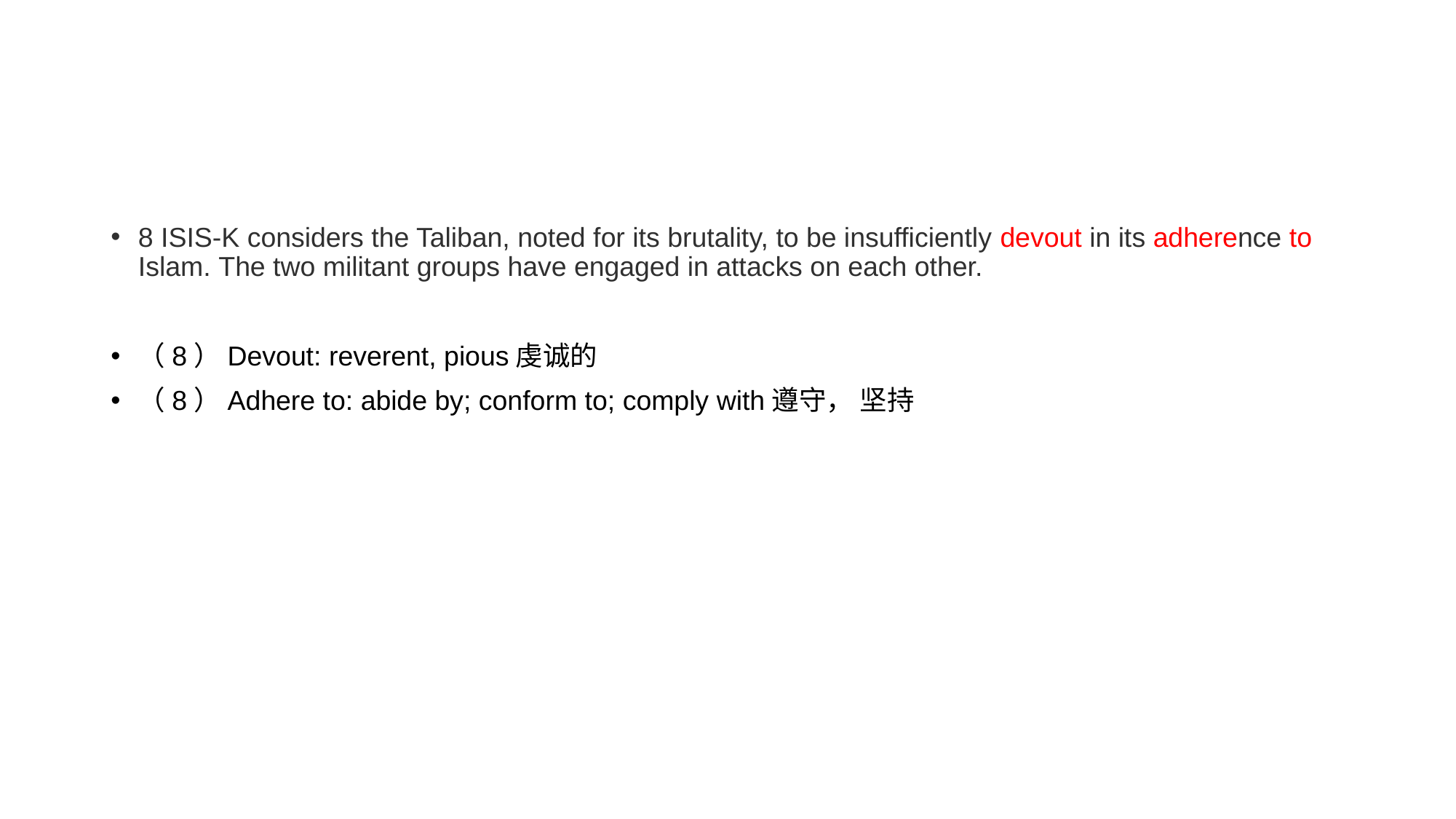

#
8 ISIS-K considers the Taliban, noted for its brutality, to be insufficiently devout in its adherence to Islam. The two militant groups have engaged in attacks on each other.

（8）Devout: reverent, pious虔诚的
（8）Adhere to: abide by; conform to; comply with遵守， 坚持